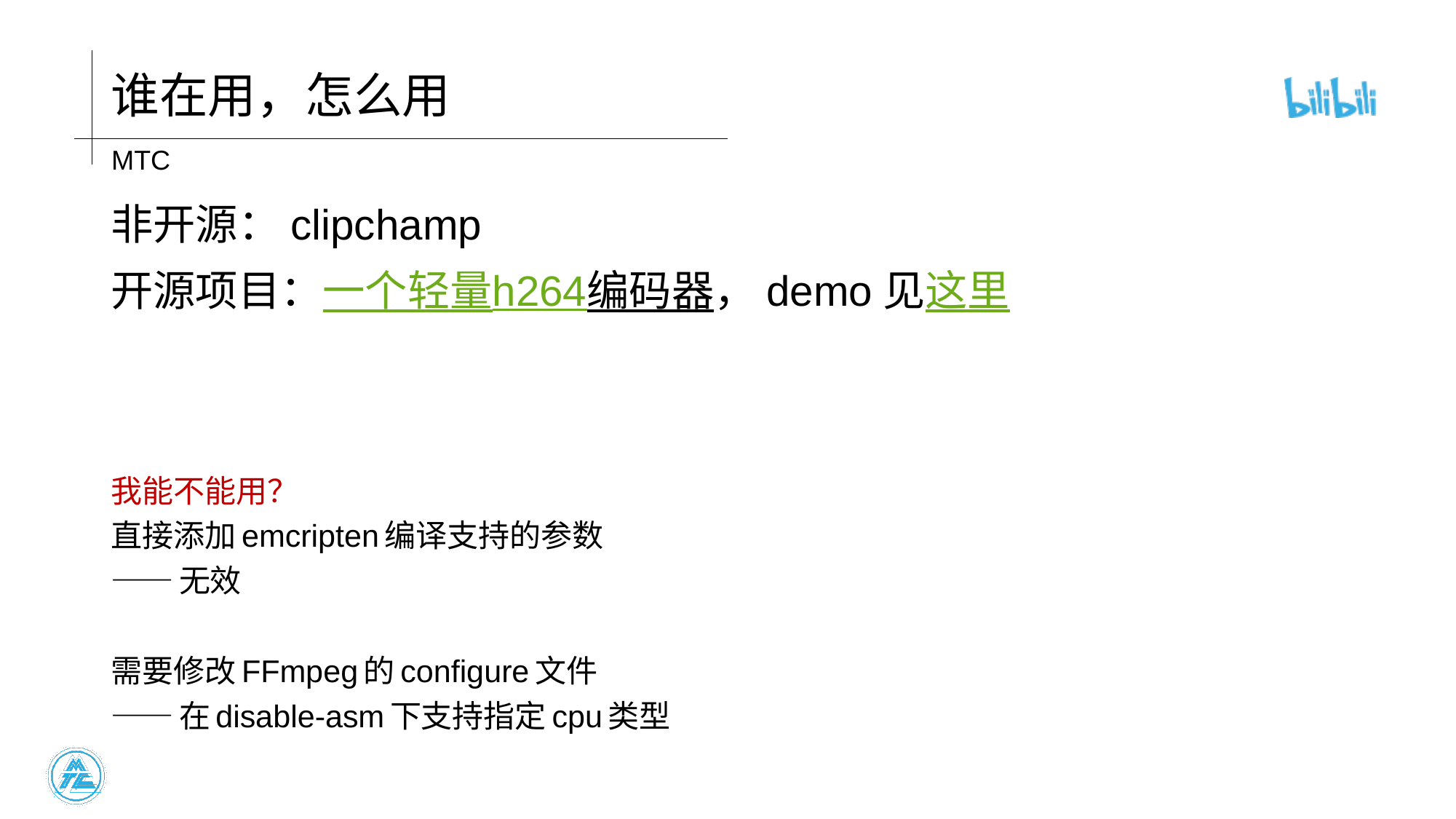

# 谁在用，怎么用
非开源：clipchamp
开源项目：一个轻量h264编码器，demo见这里

我能不能用？
直接添加emcripten编译支持的参数
——无效

需要修改FFmpeg的configure文件
——在disable-asm下支持指定cpu类型